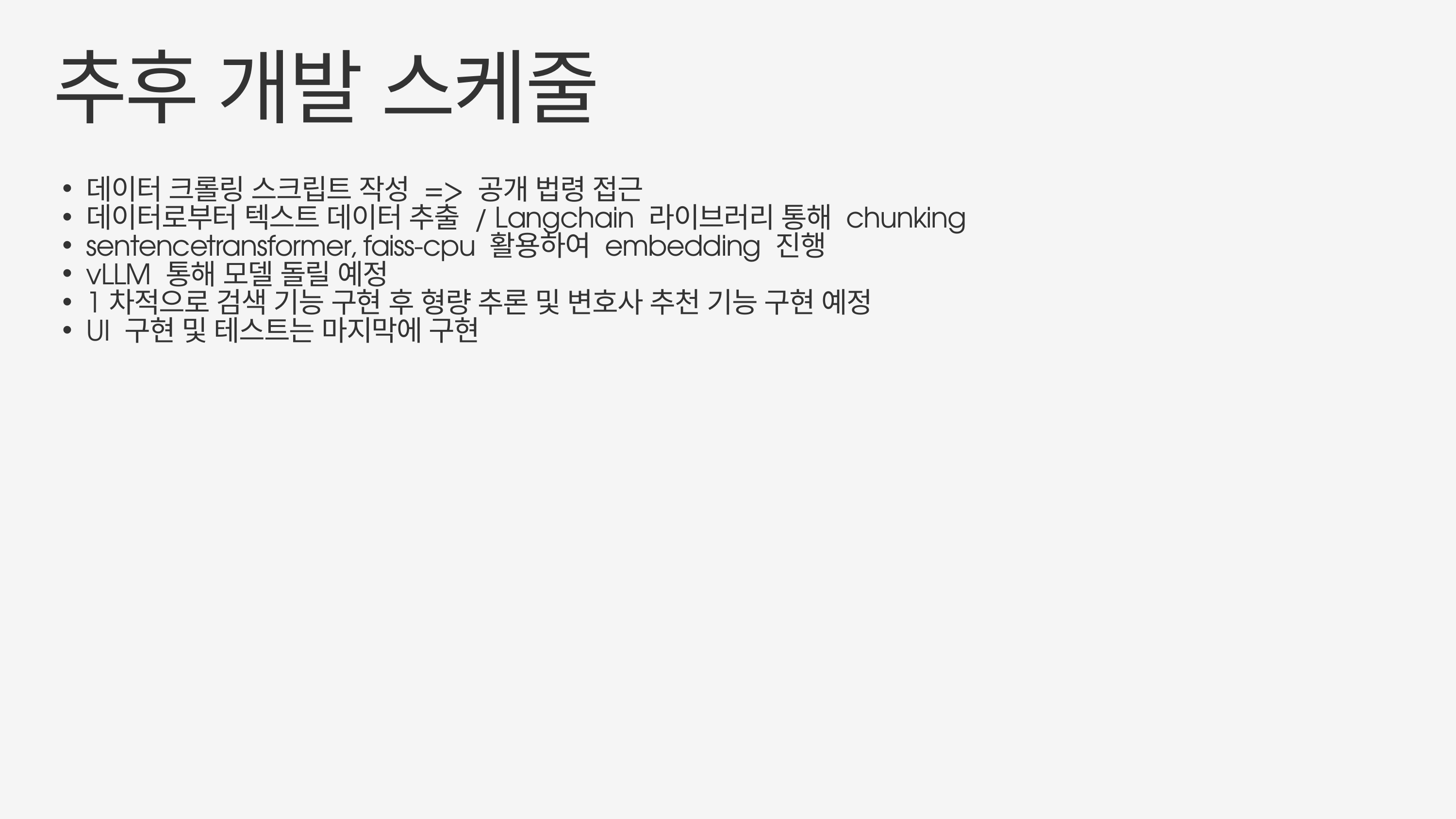

추후 개발 스케줄
데이터 크롤링 스크립트 작성 => 공개 법령 접근
데이터로부터 텍스트 데이터 추출 / Langchain 라이브러리 통해 chunking
sentencetransformer, faiss-cpu 활용하여 embedding 진행
vLLM 통해 모델 돌릴 예정
1차적으로 검색 기능 구현 후 형량 추론 및 변호사 추천 기능 구현 예정
UI 구현 및 테스트는 마지막에 구현